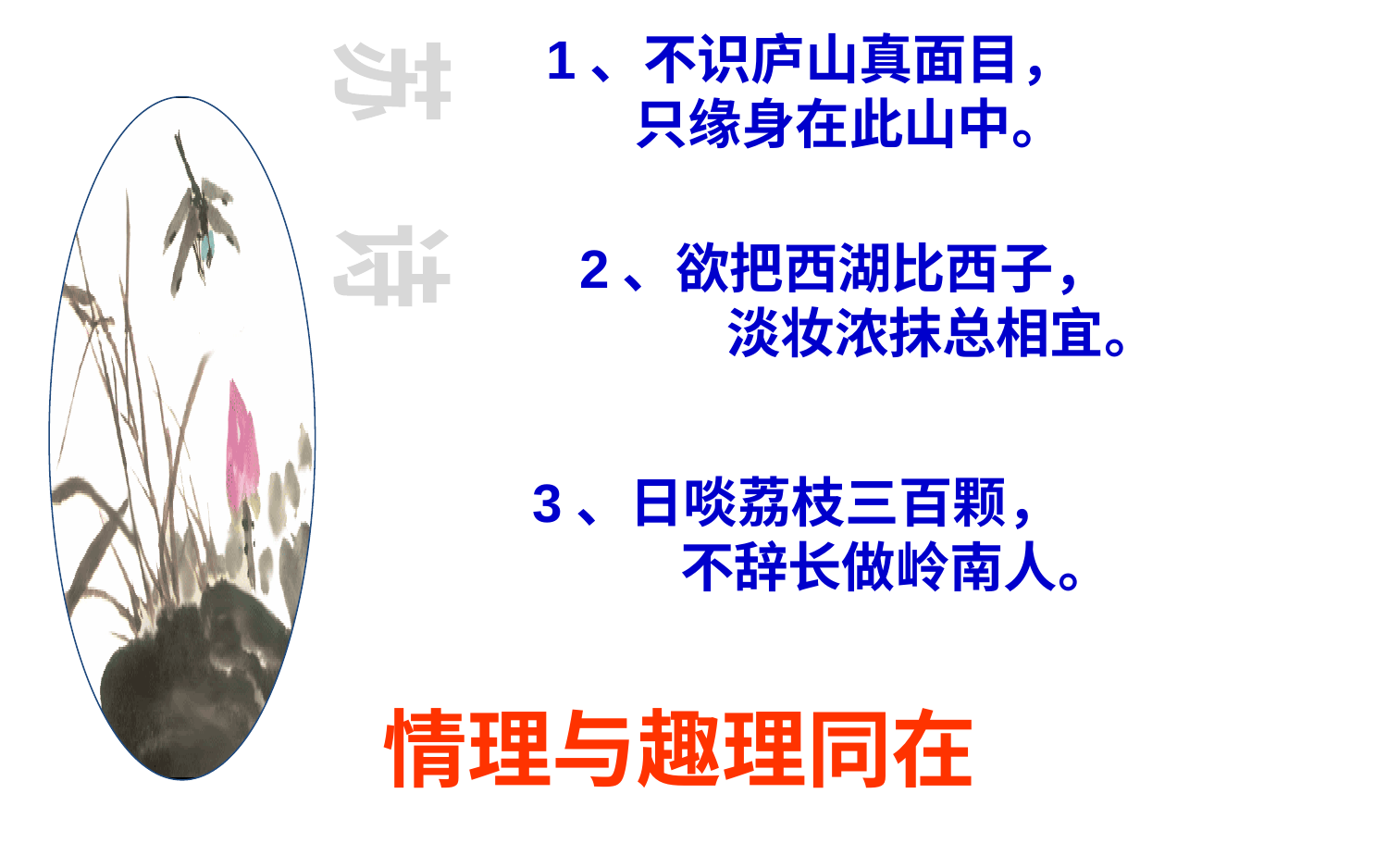

1、不识庐山真面目，
           只缘身在此山中。

苏     诗
2、欲把西湖比西子，
           淡妆浓抹总相宜。

3、日啖荔枝三百颗，
           不辞长做岭南人。
情理与趣理同在